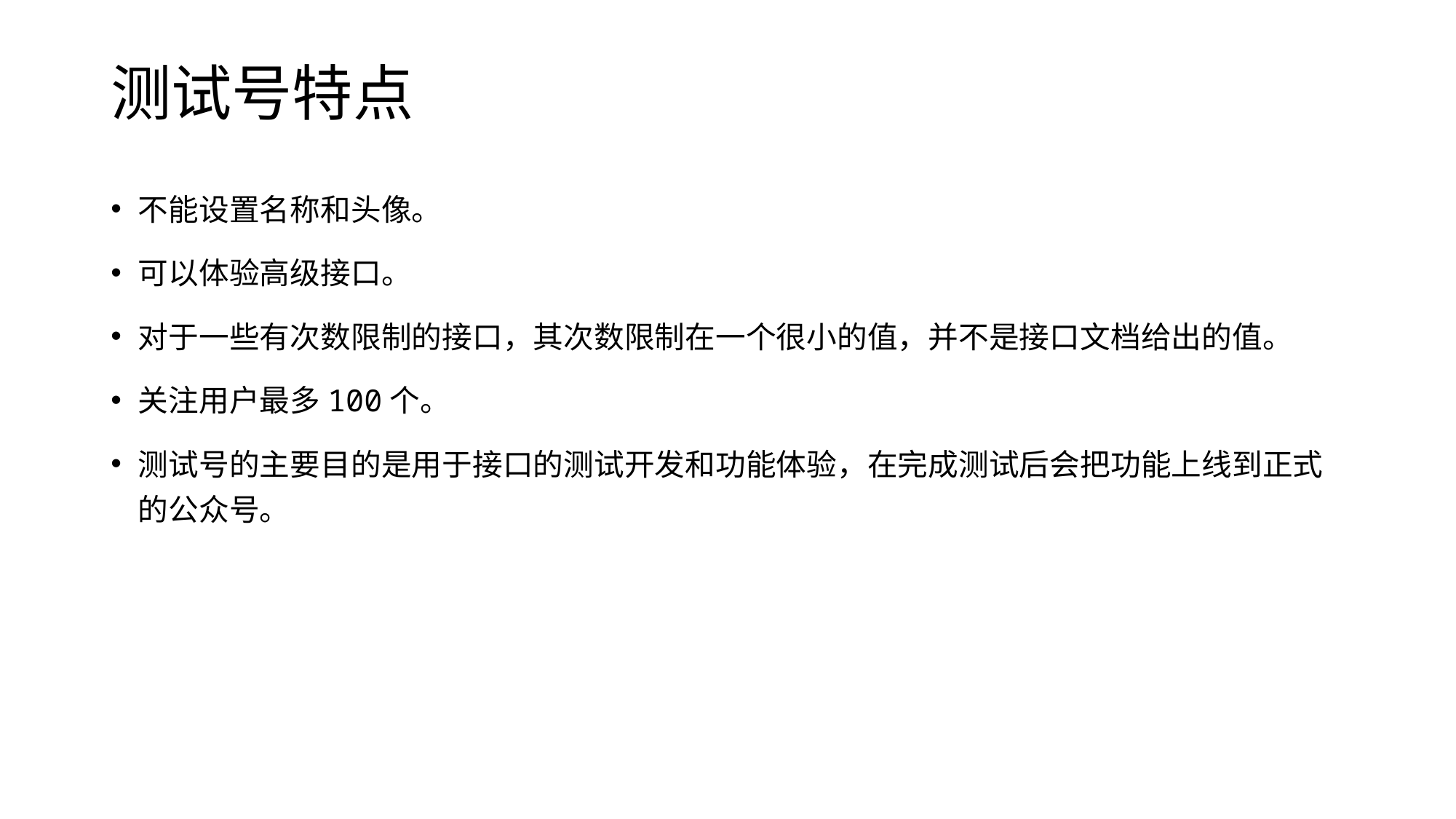

# 测试号特点
不能设置名称和头像。
可以体验高级接口。
对于一些有次数限制的接口，其次数限制在一个很小的值，并不是接口文档给出的值。
关注用户最多100个。
测试号的主要目的是用于接口的测试开发和功能体验，在完成测试后会把功能上线到正式的公众号。